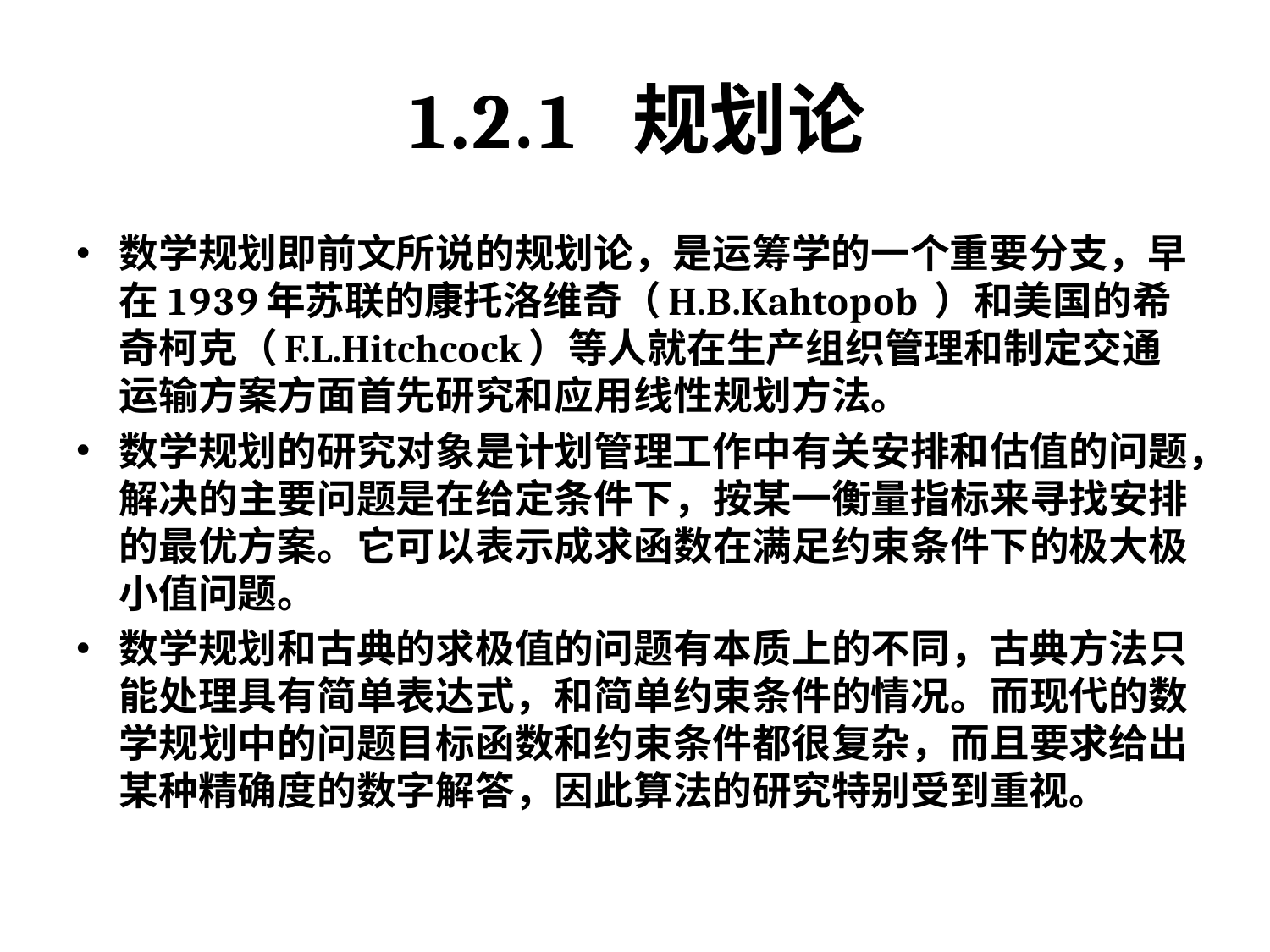

# 1.2.1  规划论
数学规划即前文所说的规划论，是运筹学的一个重要分支，早在1939年苏联的康托洛维奇（H.B.Kahtopob ）和美国的希奇柯克（F.L.Hitchcock）等人就在生产组织管理和制定交通运输方案方面首先研究和应用线性规划方法。
数学规划的研究对象是计划管理工作中有关安排和估值的问题，解决的主要问题是在给定条件下，按某一衡量指标来寻找安排的最优方案。它可以表示成求函数在满足约束条件下的极大极小值问题。
数学规划和古典的求极值的问题有本质上的不同，古典方法只能处理具有简单表达式，和简单约束条件的情况。而现代的数学规划中的问题目标函数和约束条件都很复杂，而且要求给出某种精确度的数字解答，因此算法的研究特别受到重视。